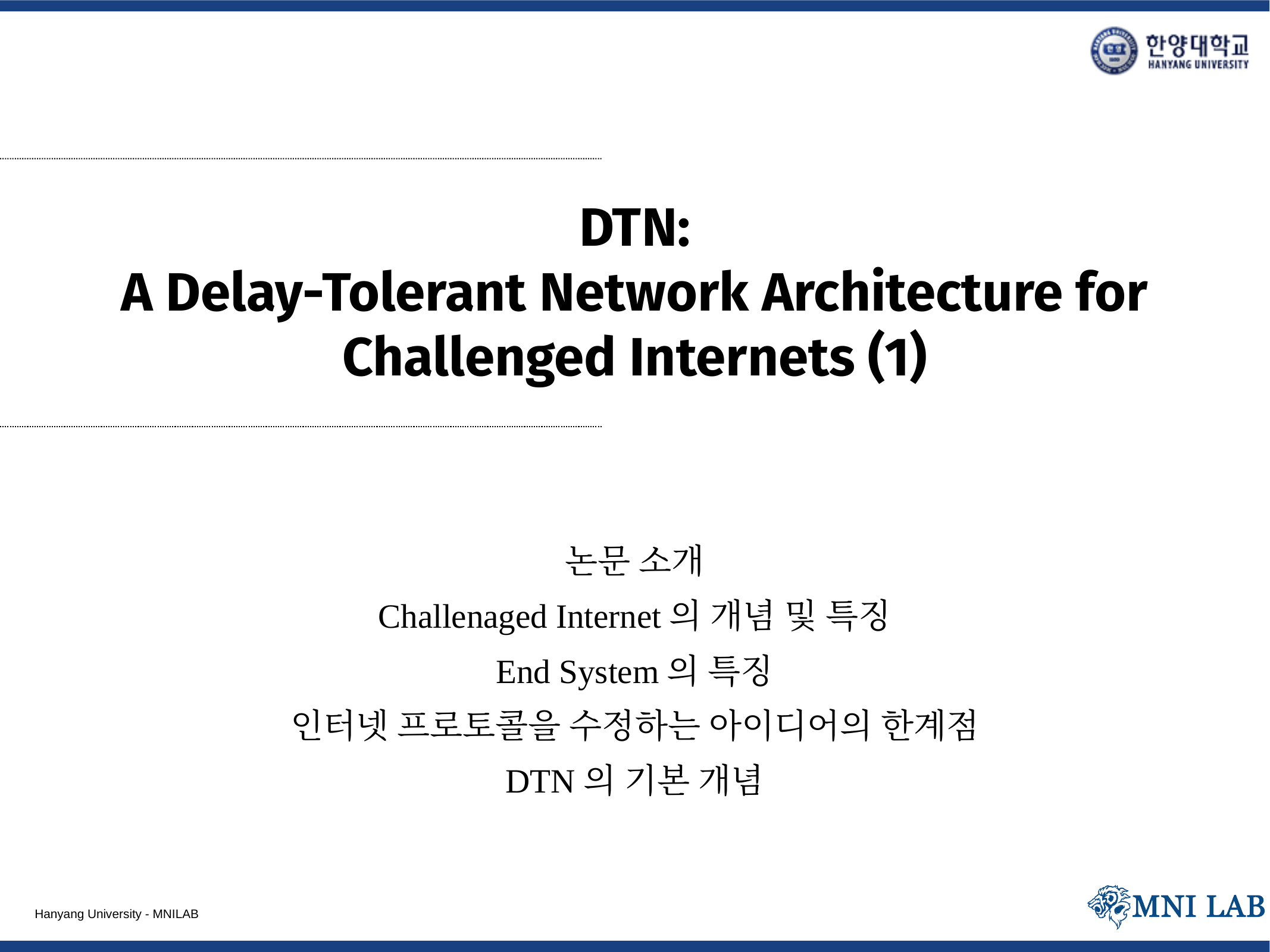

# DTN: A Delay-Tolerant Network Architecture for Challenged Internets (1)
논문 소개
Challenaged Internet의 개념 및 특징
End System의 특징
인터넷 프로토콜을 수정하는 아이디어의 한계점
DTN의 기본 개념